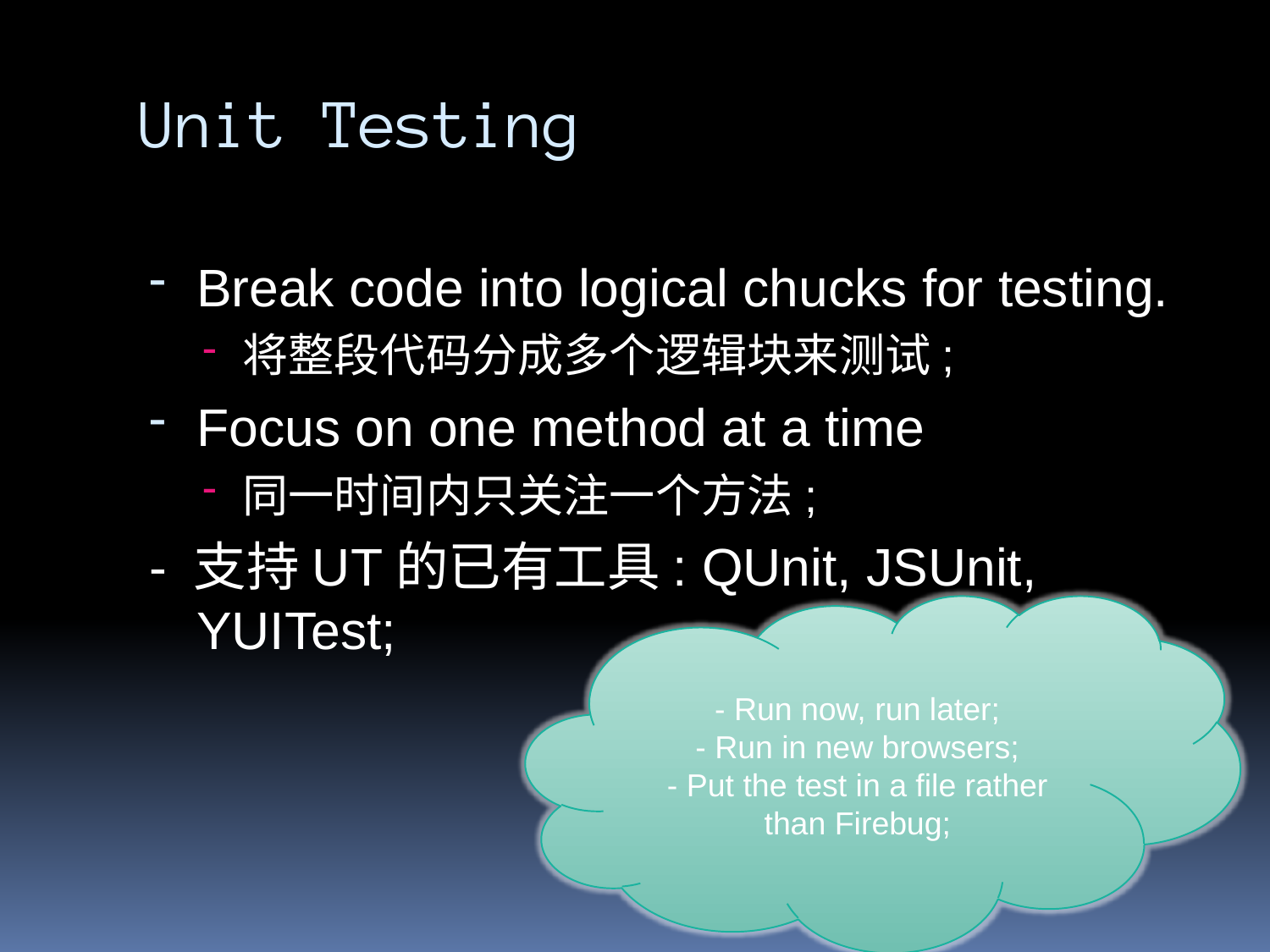

# Unit Testing
Break code into logical chucks for testing.
将整段代码分成多个逻辑块来测试;
Focus on one method at a time
同一时间内只关注一个方法;
- 支持UT的已有工具: QUnit, JSUnit, YUITest;
- Run now, run later;
- Run in new browsers;
- Put the test in a file rather than Firebug;